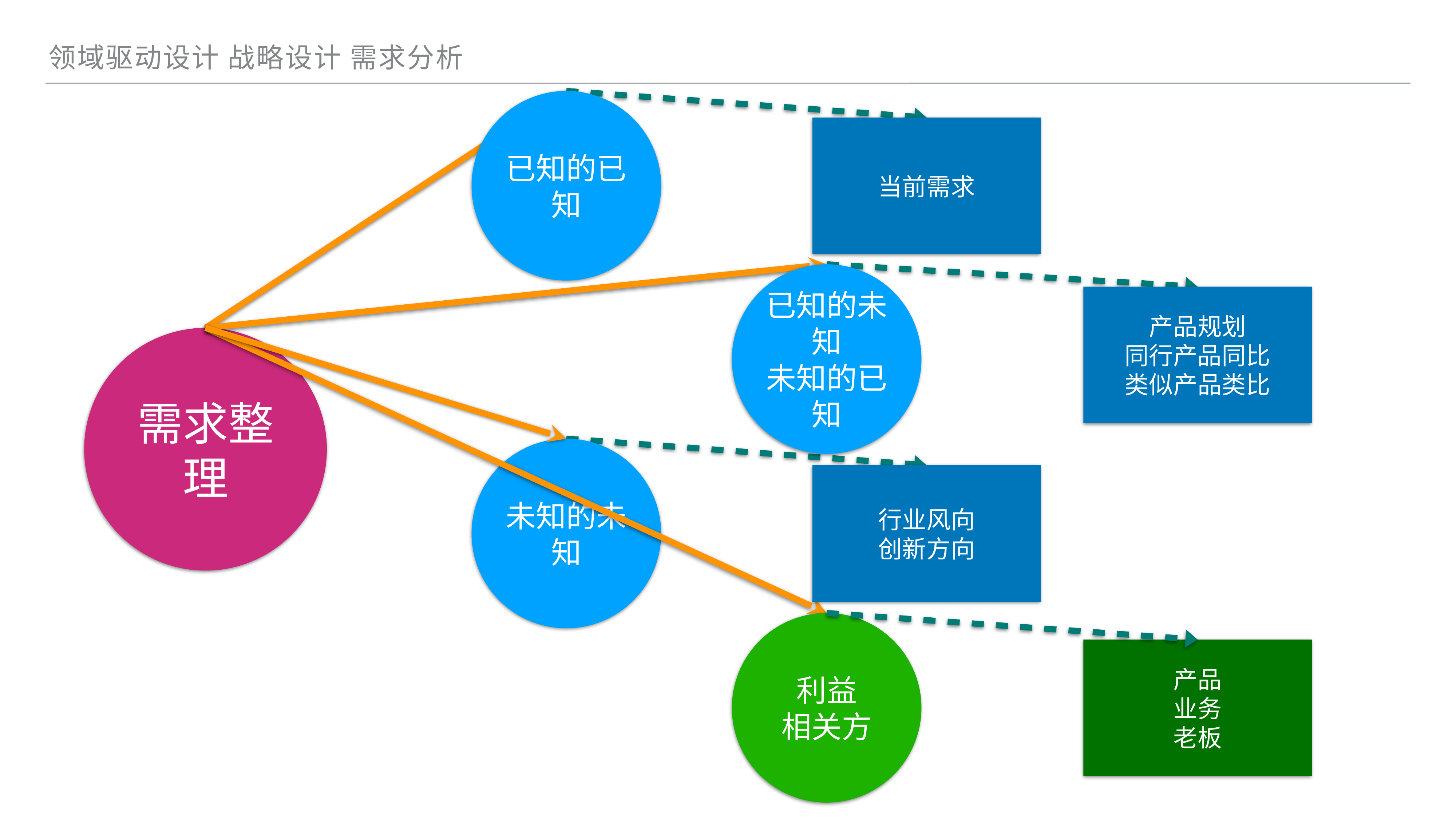

领域驱动设计 战略设计 需求分析
已知的已知
当前需求
已知的未知
未知的已知
产品规划
同行产品同比
类似产品类比
需求整理
未知的未知
行业风向
创新方向
利益
相关方
产品
业务
老板